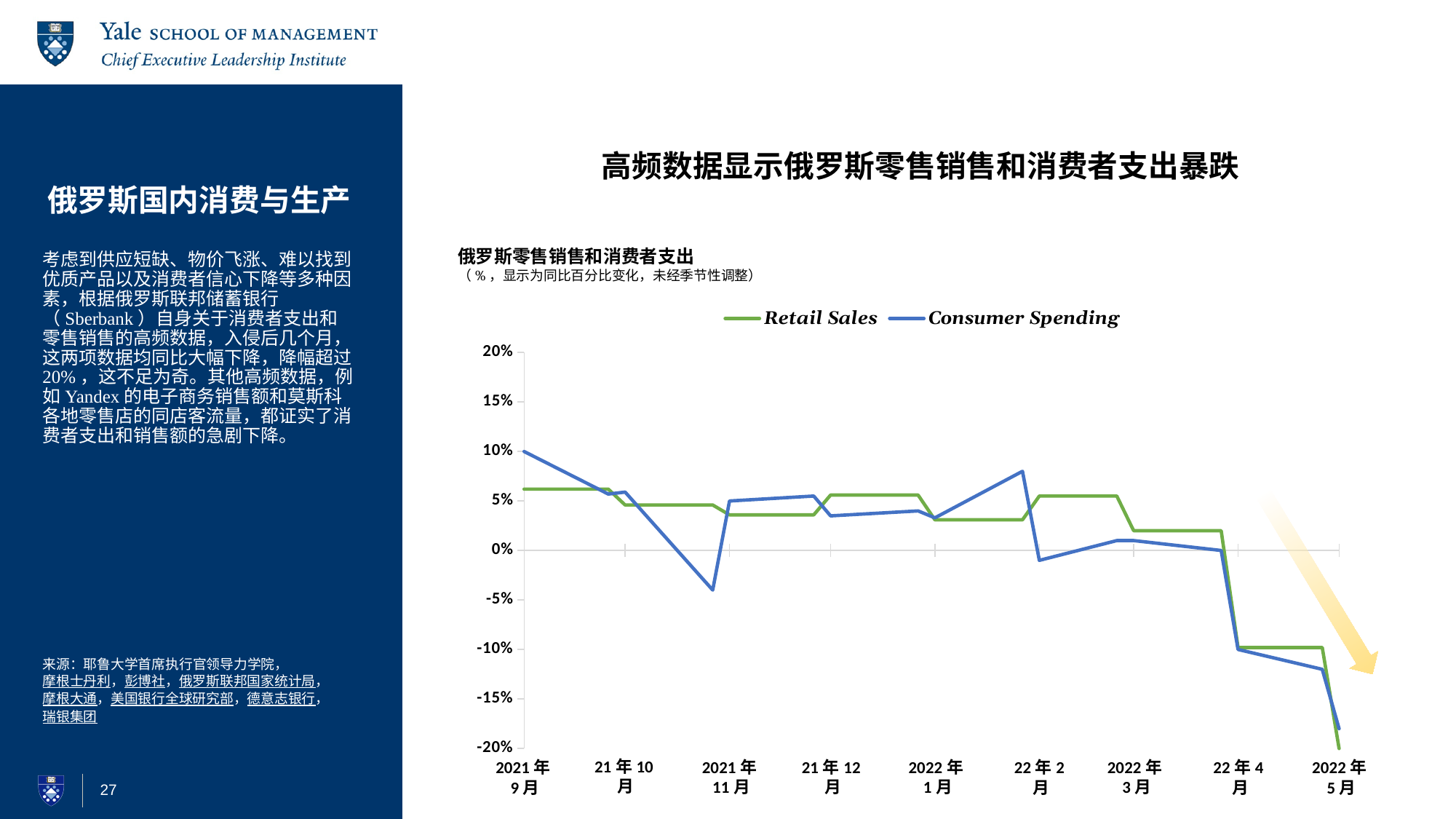

# 俄罗斯国内消费与生产
高频数据显示俄罗斯零售销售和消费者支出暴跌
考虑到供应短缺、物价飞涨、难以找到优质产品以及消费者信心下降等多种因素，根据俄罗斯联邦储蓄银行（Sberbank）自身关于消费者支出和零售销售的高频数据，入侵后几个月，这两项数据均同比大幅下降，降幅超过20%，这不足为奇。其他高频数据，例如Yandex的电子商务销售额和莫斯科各地零售店的同店客流量，都证实了消费者支出和销售额的急剧下降。
俄罗斯零售销售和消费者支出
（%，显示为同比百分比变化，未经季节性调整）

### Chart

| Category | Retail Sales | Consumer Spending |
|---|---|---|
| 44260 | -2.5 | -2.5 |
| 44286 | -2.5 | -2.9 |
| 44291 | 36.3 | 38.3 |
| 44316 | 36.3 | 36.3 |
| 44321 | 28.0 | 23.0 |
| 44347 | 28.0 | 14.0 |
| 44352 | 11.5 | 3.0 |
| 44377 | 11.5 | 2.0 |
| 44382 | 5.7 | -5.0 |
| 44408 | 5.7 | 6.0 |
| 44413 | 5.8 | 11.0 |
| 44439 | 5.8 | 6.0 |
| 44444 | 6.2 | 10.0 |
| 44469 | 6.2 | 5.7 |
| 44474 | 4.6 | 5.9 |
| 44500 | 4.6 | -4.0 |
| 44505 | 3.6 | 5.0 |
| 44530 | 3.6 | 5.5 |
| 44535 | 5.6 | 3.5 |
| 44561 | 5.6 | 4.0 |
| 44566 | 3.1 | 3.3 |
| 44592 | 3.1 | 8.0 |
| 44597 | 5.5 | -1.0 |
| 44620 | 5.5 | 1.0 |
| 44625 | 2.0 | 1.0 |
| 44651 | 2.0 | 0.0 |
| 44656 | -9.8 | -10.0 |
| 44681 | -9.8 | -12.0 |
| 44686 | -20.0 | -18.0 |
| 44742 | -20.0 | -18.0 |
来源：耶鲁大学首席执行官领导力学院，摩根士丹利，彭博社，俄罗斯联邦国家统计局，摩根大通，美国银行全球研究部，德意志银行，瑞银集团
21年10月
21年12月
2022年3月
2021年11月
2022年1月
2021年9月
22年2月
22年4月
2022年5月
27